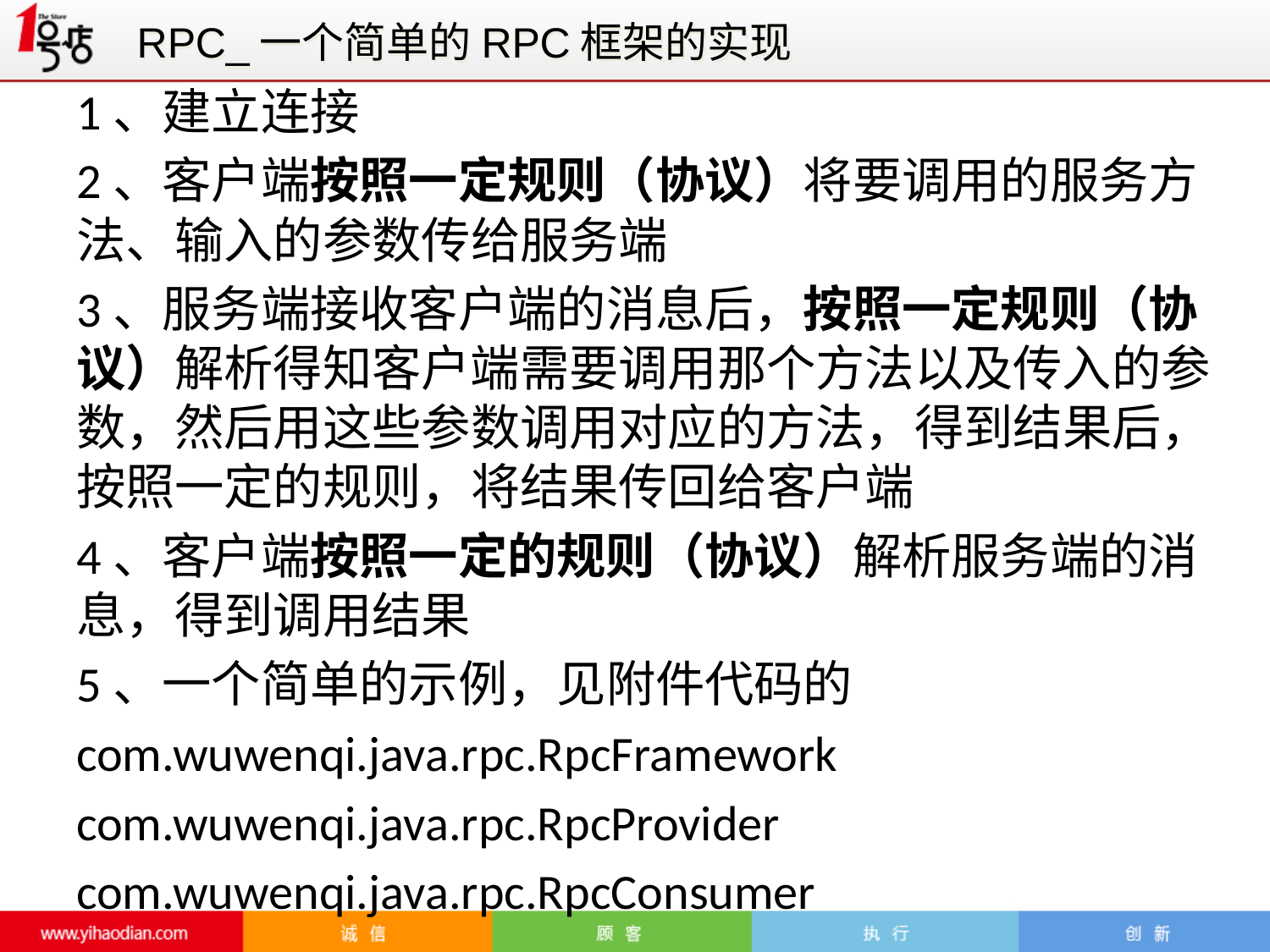

RPC_一个简单的RPC框架的实现
1、建立连接
2、客户端按照一定规则（协议）将要调用的服务方法、输入的参数传给服务端
3、服务端接收客户端的消息后，按照一定规则（协议）解析得知客户端需要调用那个方法以及传入的参数，然后用这些参数调用对应的方法，得到结果后，按照一定的规则，将结果传回给客户端
4、客户端按照一定的规则（协议）解析服务端的消息，得到调用结果
5、一个简单的示例，见附件代码的
com.wuwenqi.java.rpc.RpcFramework
com.wuwenqi.java.rpc.RpcProvider
com.wuwenqi.java.rpc.RpcConsumer